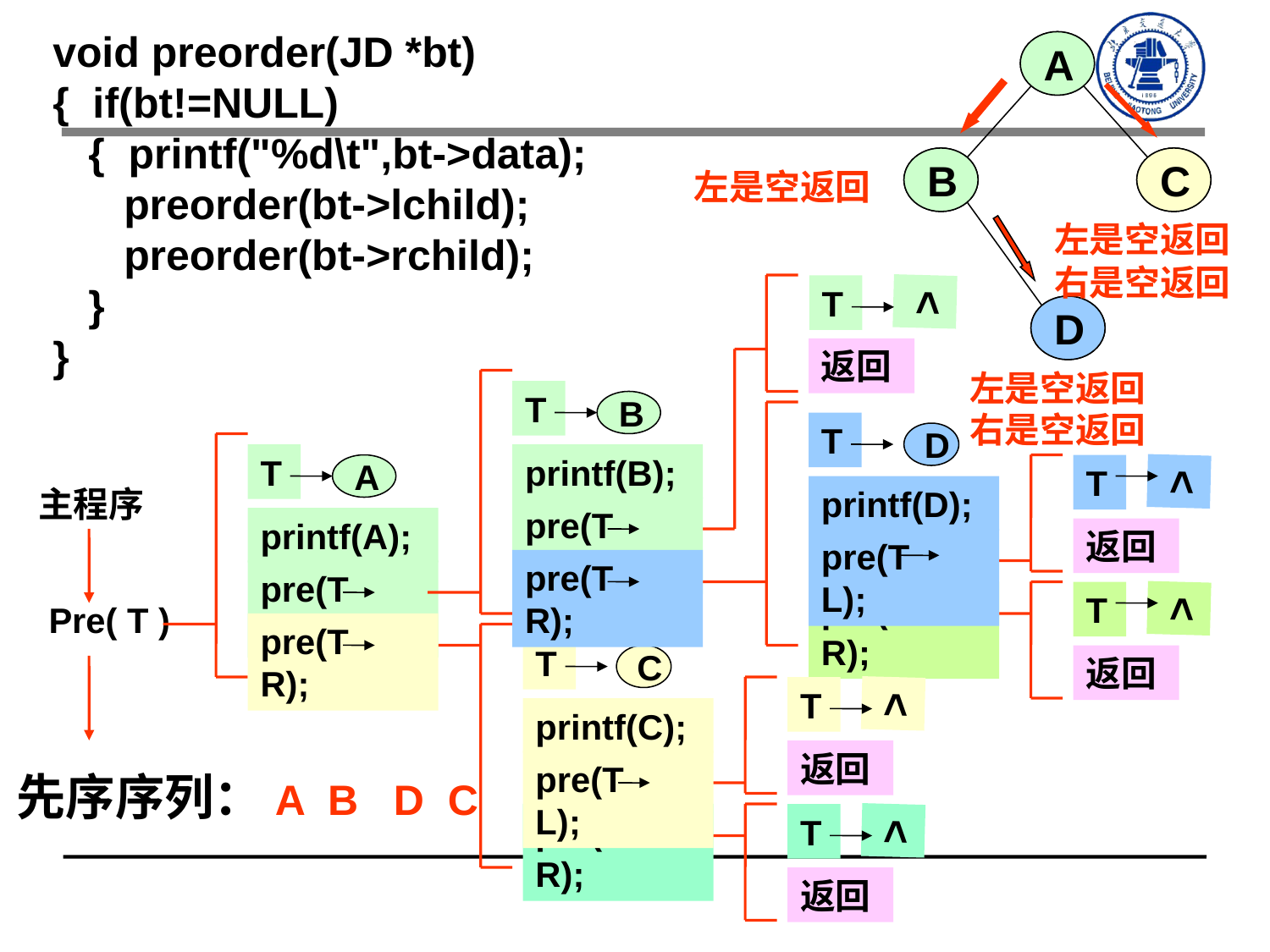

void preorder(JD *bt)
{  if(bt!=NULL)
   {  printf("%d\t",bt->data);
      preorder(bt->lchild);
      preorder(bt->rchild);
   }
}
A
T
A

printf(A);
pre(T    L);

A

pre(T    R);

B
T
B

printf(B);
pre(T    L);

C
T
C

printf(C);
pre(T    L);

B
C
左是空返回
>
T

pre(T    R);

左是空返回
>
T

右是空返回
>
T

D
T
D

printf(D);
pre(T    L);

D
返回
左是空返回
>
T

右是空返回
>
T

主程序

Pre( T )
返回
pre(T    R);

返回

返回
先序序列：A  B   D  C
pre(T    R);

返回